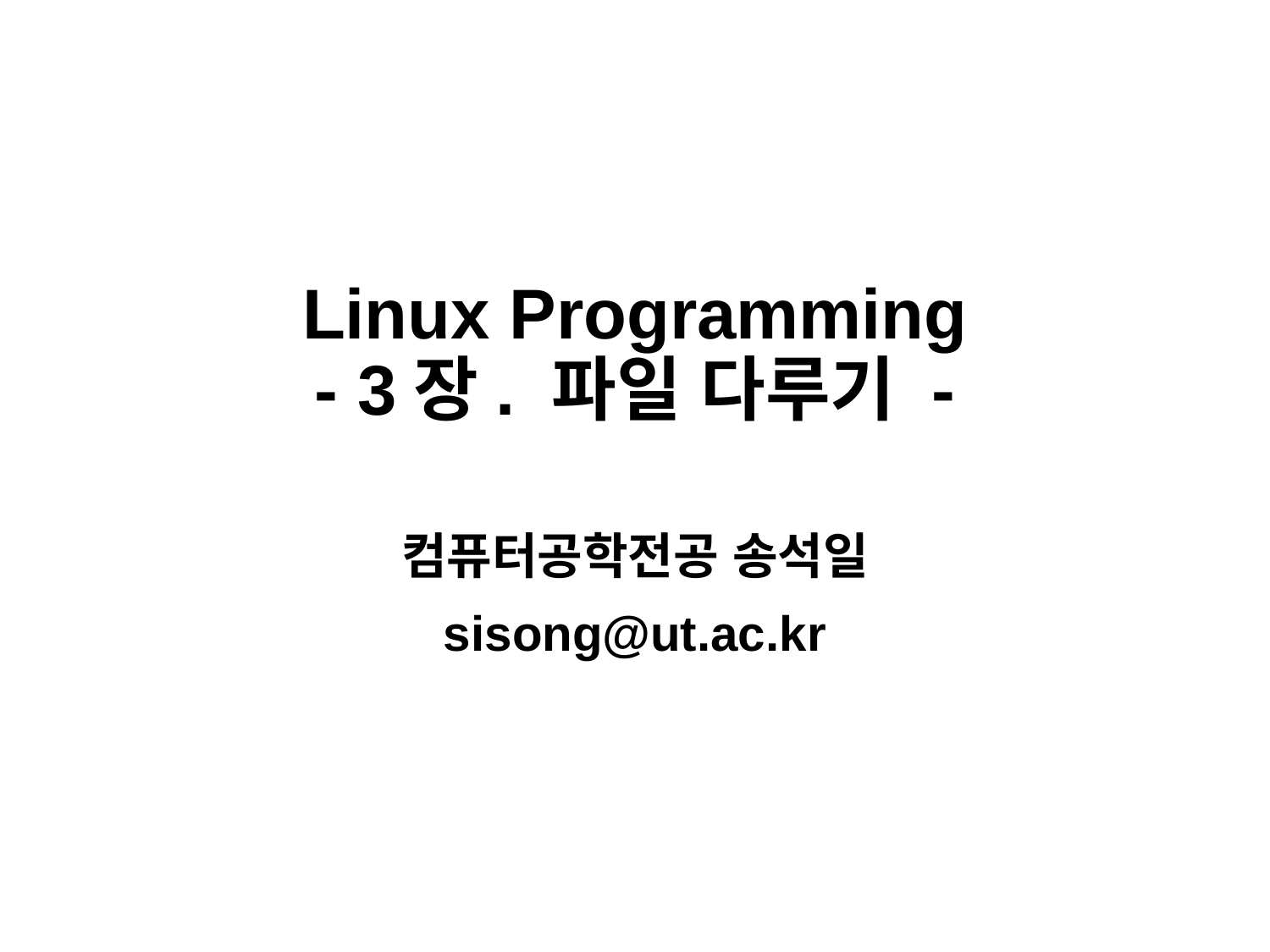

# Linux Programming - 3장. 파일 다루기 -
컴퓨터공학전공 송석일
sisong@ut.ac.kr